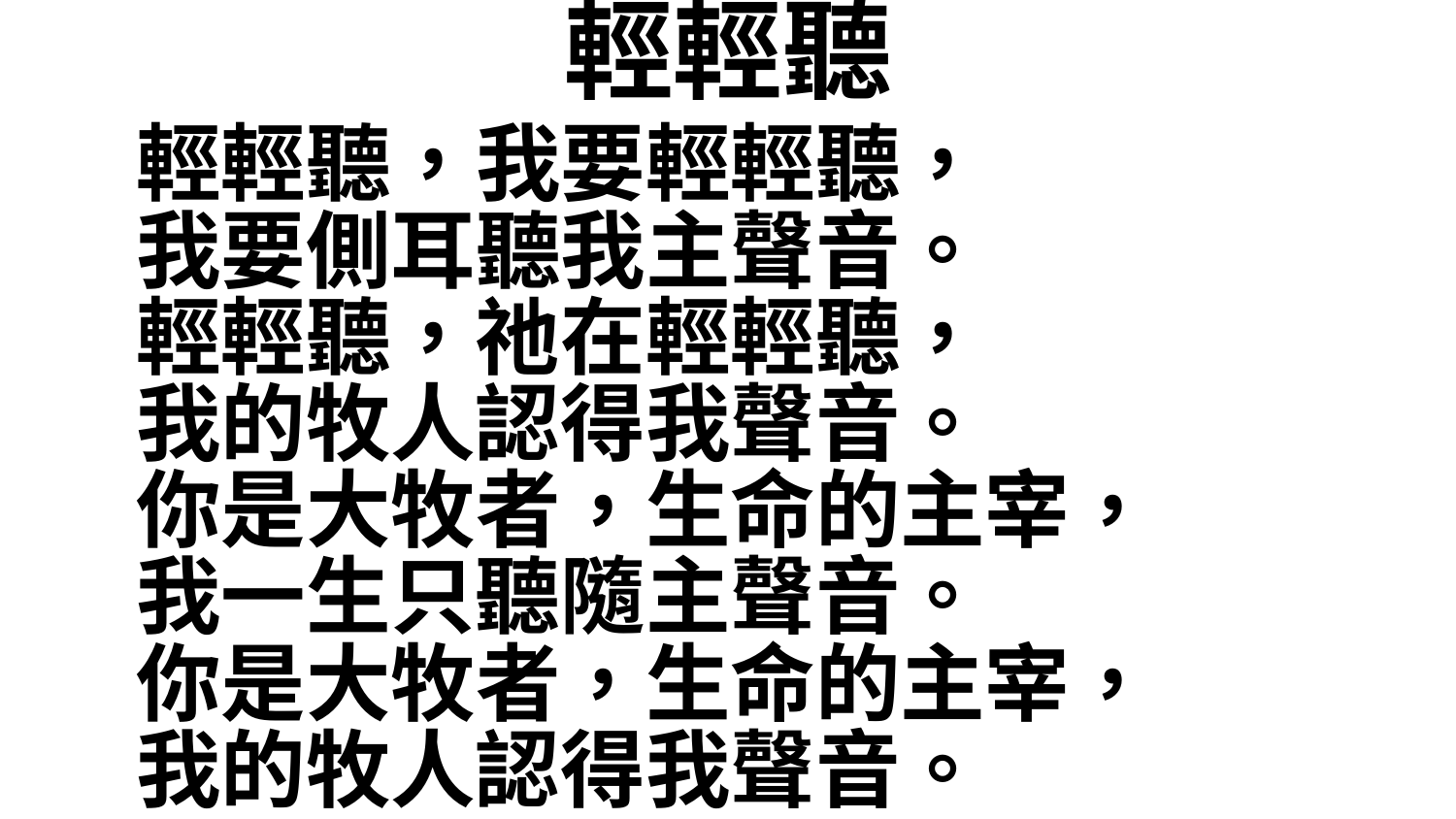

# 輕輕聽
輕輕聽，我要輕輕聽，
我要側耳聽我主聲音。
輕輕聽，祂在輕輕聽，
我的牧人認得我聲音。
你是大牧者，生命的主宰，
我一生只聽隨主聲音。
你是大牧者，生命的主宰，
我的牧人認得我聲音。